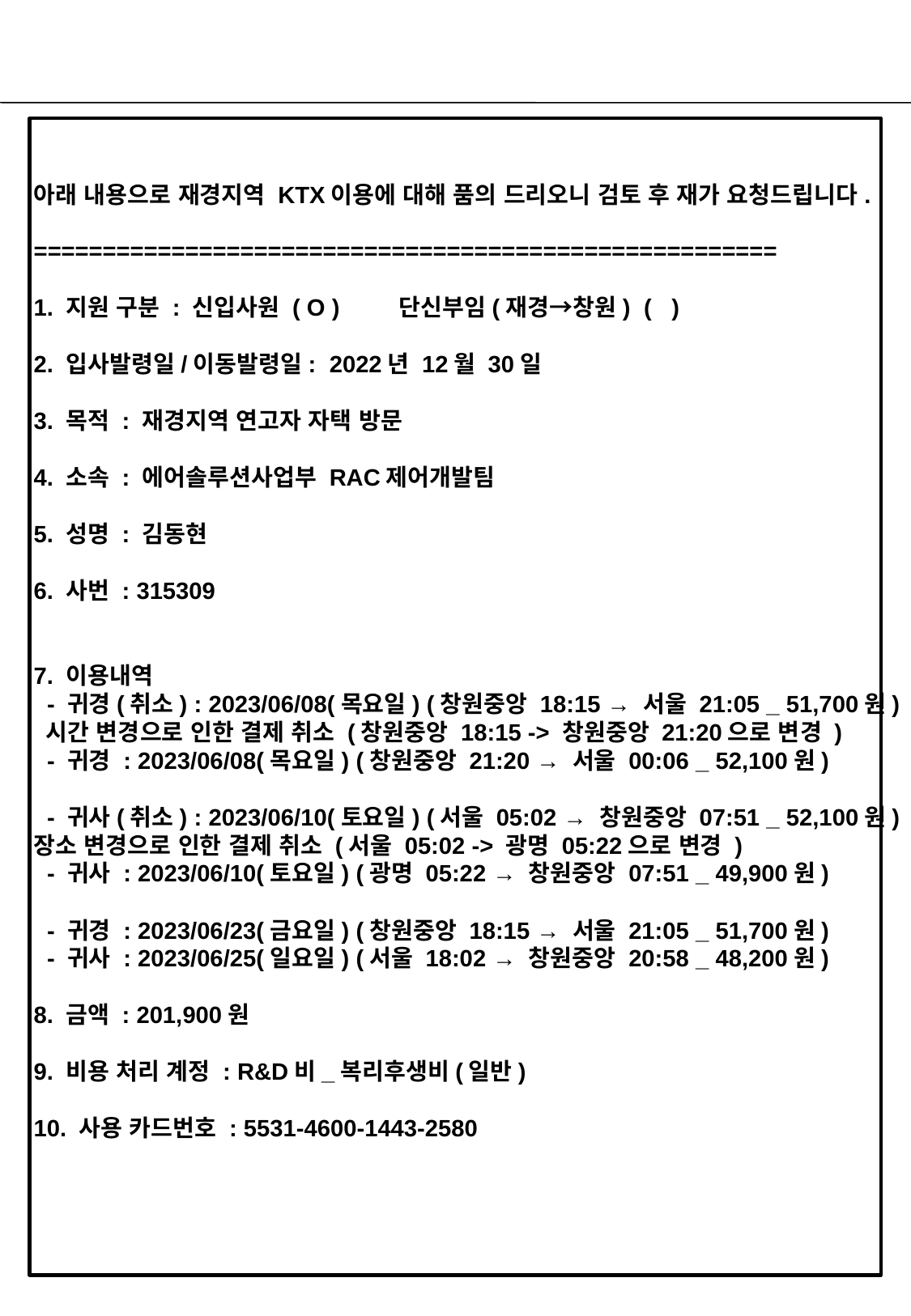

아래 내용으로 재경지역 KTX이용에 대해 품의 드리오니 검토 후 재가 요청드립니다.

======================================================

1. 지원 구분 : 신입사원 ( O )        단신부임(재경→창원)  (   )

2. 입사발령일/이동발령일:  2022년 12월 30일

3. 목적 : 재경지역 연고자 자택 방문

4. 소속 : 에어솔루션사업부 RAC제어개발팀

5. 성명 : 김동현

6. 사번 : 315309

7. 이용내역
  - 귀경(취소) : 2023/06/08(목요일) (창원중앙 18:15 → 서울 21:05 _ 51,700원)
 시간 변경으로 인한 결제 취소 (창원중앙 18:15 -> 창원중앙 21:20으로 변경 )
  - 귀경 : 2023/06/08(목요일) (창원중앙 21:20 → 서울 00:06 _ 52,100원)

  - 귀사(취소) : 2023/06/10(토요일) (서울 05:02 → 창원중앙 07:51 _ 52,100원)
장소 변경으로 인한 결제 취소 (서울 05:02 -> 광명 05:22으로 변경 )
  - 귀사 : 2023/06/10(토요일) (광명 05:22 → 창원중앙 07:51 _ 49,900원)

  - 귀경 : 2023/06/23(금요일) (창원중앙 18:15 → 서울 21:05 _ 51,700원)
  - 귀사 : 2023/06/25(일요일) (서울 18:02 → 창원중앙 20:58 _ 48,200원)

8. 금액 : 201,900원

9. 비용 처리 계정 : R&D비_복리후생비(일반)

10. 사용 카드번호 : 5531-4600-1443-2580